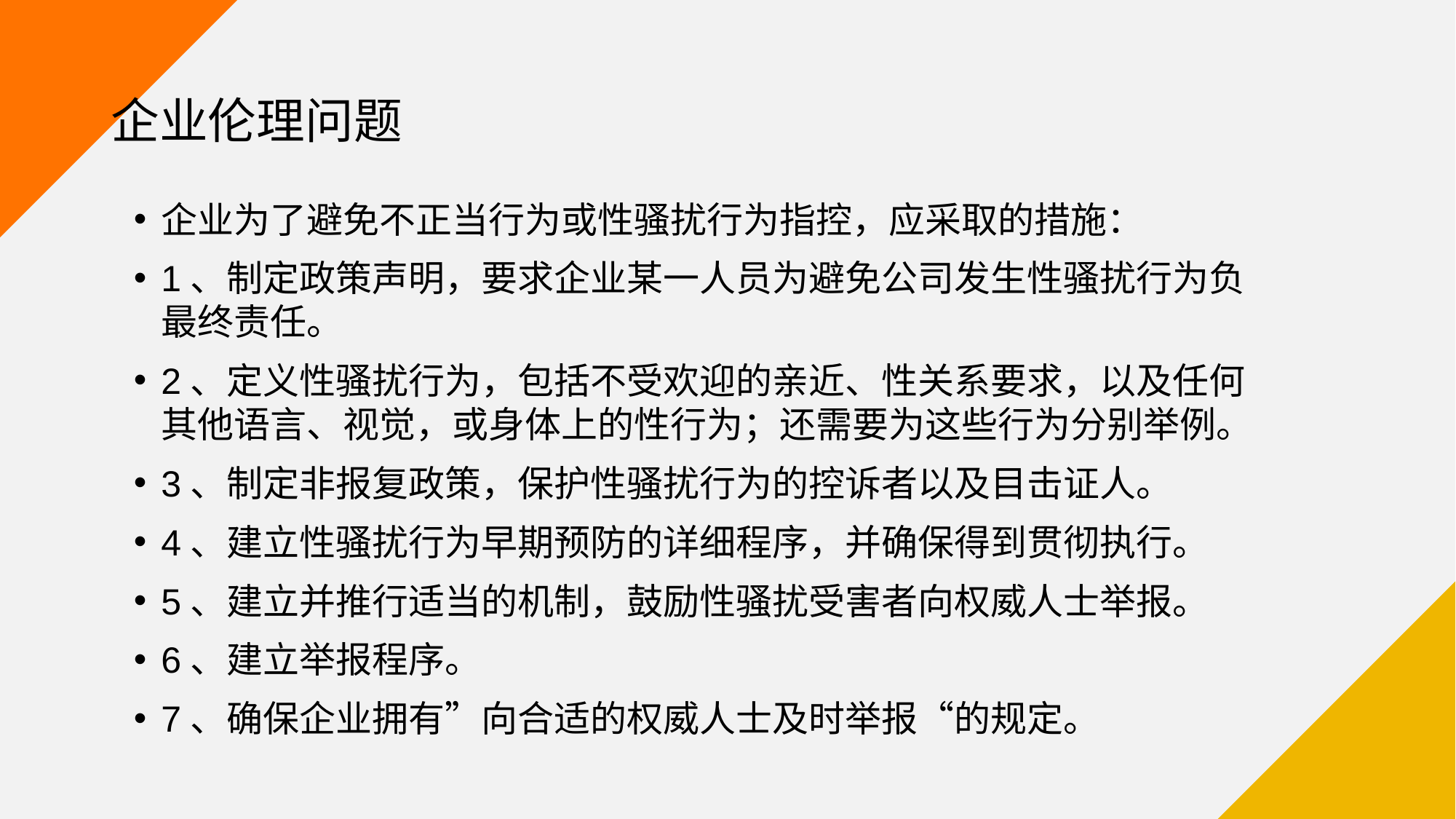

# 企业伦理问题
企业为了避免不正当行为或性骚扰行为指控，应采取的措施：
1、制定政策声明，要求企业某一人员为避免公司发生性骚扰行为负最终责任。
2、定义性骚扰行为，包括不受欢迎的亲近、性关系要求，以及任何其他语言、视觉，或身体上的性行为；还需要为这些行为分别举例。
3、制定非报复政策，保护性骚扰行为的控诉者以及目击证人。
4、建立性骚扰行为早期预防的详细程序，并确保得到贯彻执行。
5、建立并推行适当的机制，鼓励性骚扰受害者向权威人士举报。
6、建立举报程序。
7、确保企业拥有”向合适的权威人士及时举报“的规定。